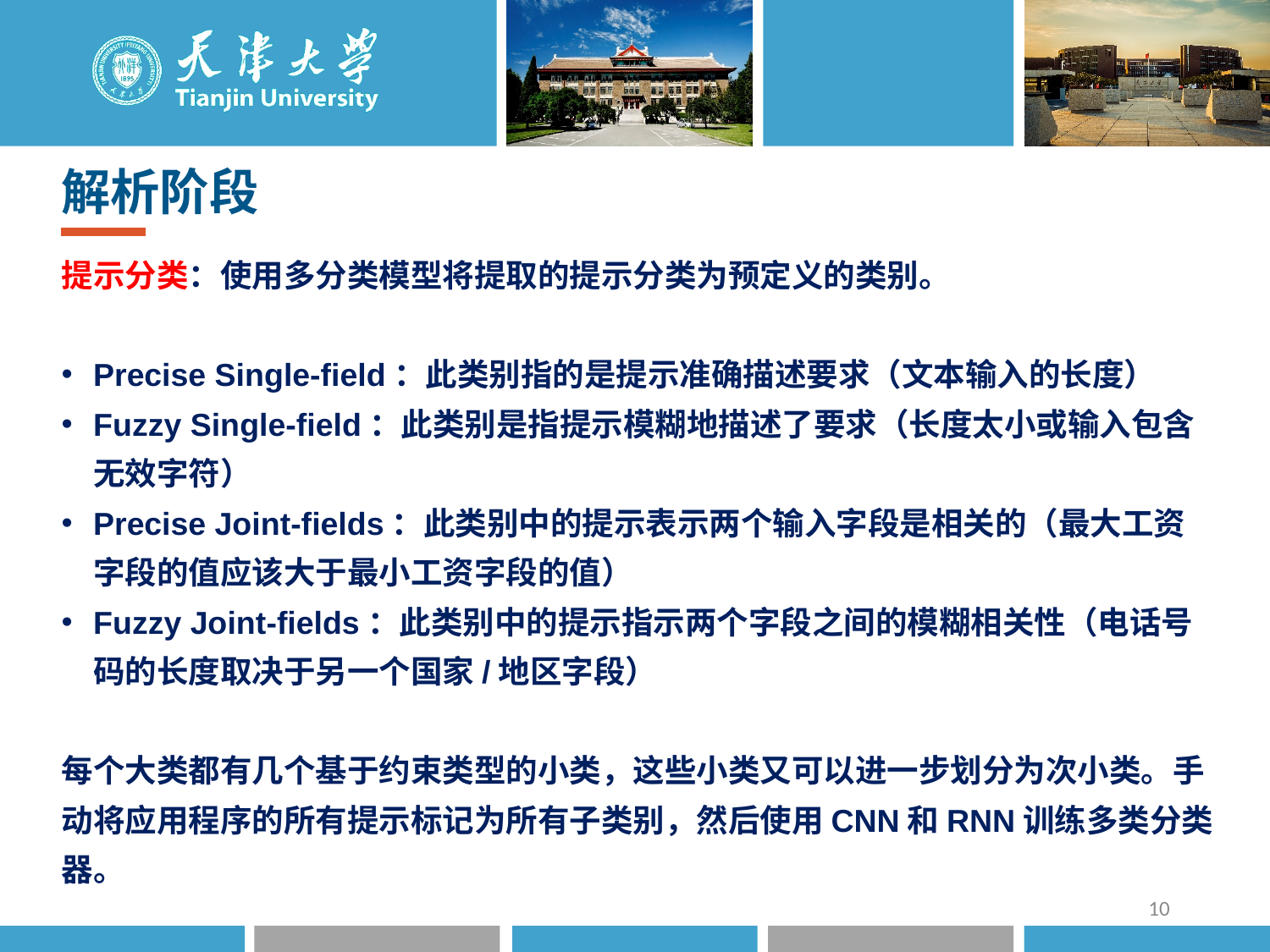

解析阶段
提示分类：使用多分类模型将提取的提示分类为预定义的类别。

Precise Single-field：此类别指的是提示准确描述要求（文本输入的长度）
Fuzzy Single-field：此类别是指提示模糊地描述了要求（长度太小或输入包含无效字符）
Precise Joint-fields：此类别中的提示表示两个输入字段是相关的（最大工资字段的值应该大于最小工资字段的值）
Fuzzy Joint-fields：此类别中的提示指示两个字段之间的模糊相关性（电话号码的长度取决于另一个国家/地区字段）

每个大类都有几个基于约束类型的小类，这些小类又可以进一步划分为次小类。手动将应用程序的所有提示标记为所有子类别，然后使用CNN和RNN训练多类分类器。
10